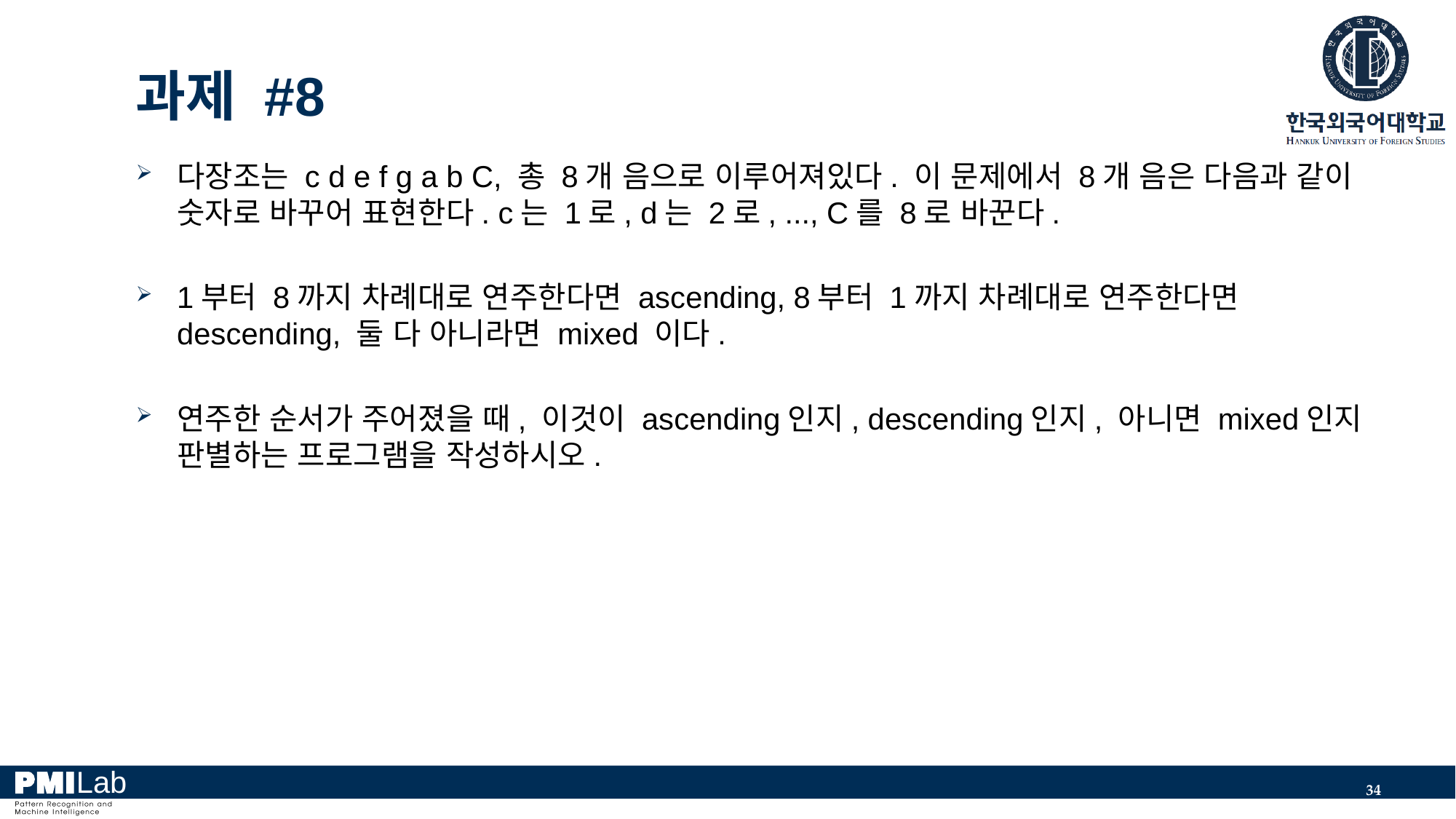

# 과제 #8
다장조는 c d e f g a b C, 총 8개 음으로 이루어져있다. 이 문제에서 8개 음은 다음과 같이 숫자로 바꾸어 표현한다. c는 1로, d는 2로, ..., C를 8로 바꾼다.

1부터 8까지 차례대로 연주한다면 ascending, 8부터 1까지 차례대로 연주한다면 descending, 둘 다 아니라면 mixed 이다.

연주한 순서가 주어졌을 때, 이것이 ascending인지, descending인지, 아니면 mixed인지 판별하는 프로그램을 작성하시오.

34